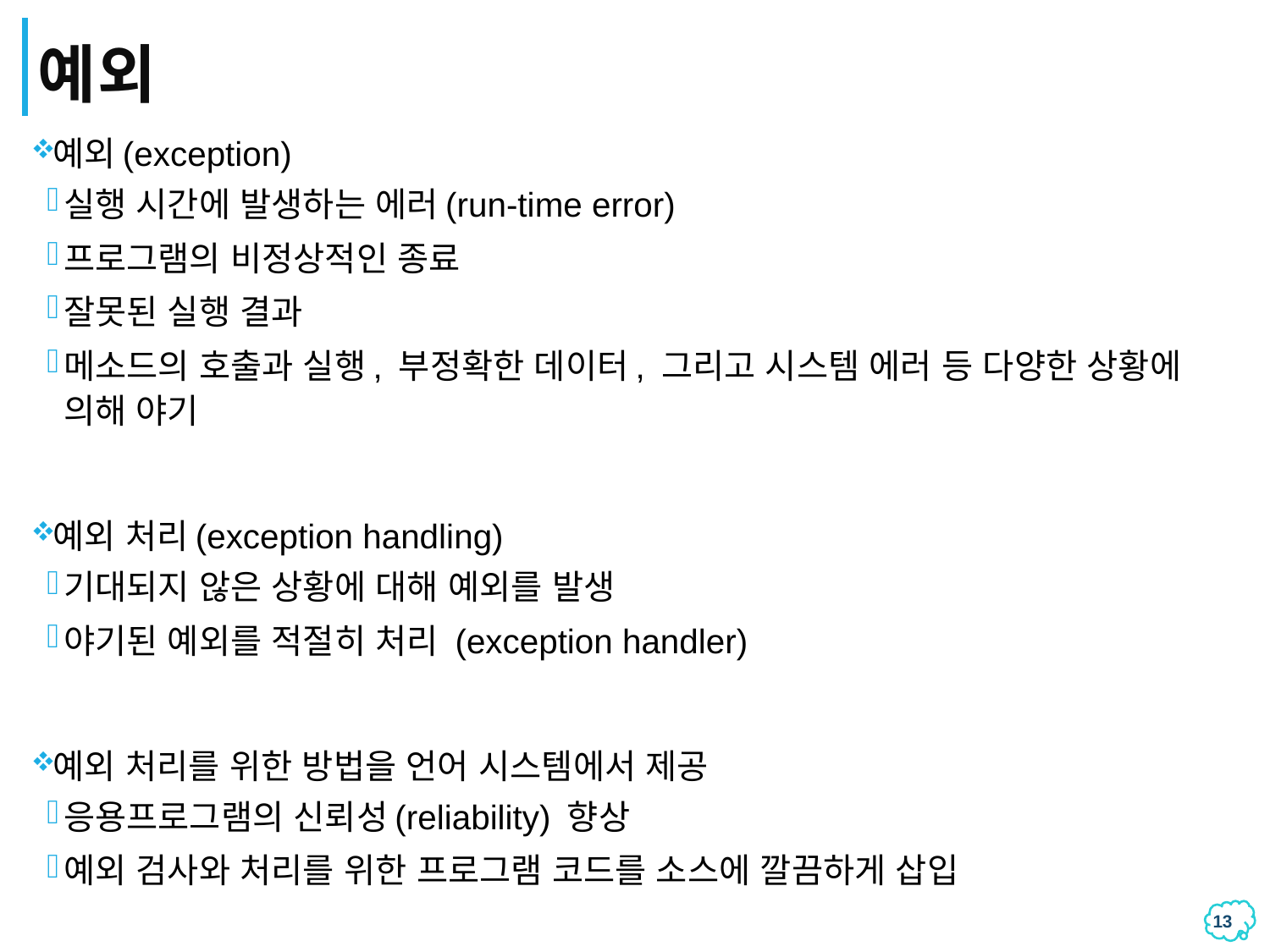

# 예외
예외(exception)
실행 시간에 발생하는 에러(run-time error)
프로그램의 비정상적인 종료
잘못된 실행 결과
메소드의 호출과 실행, 부정확한 데이터, 그리고 시스템 에러 등 다양한 상황에 의해 야기

예외 처리(exception handling)
기대되지 않은 상황에 대해 예외를 발생
야기된 예외를 적절히 처리 (exception handler)

예외 처리를 위한 방법을 언어 시스템에서 제공
응용프로그램의 신뢰성(reliability) 향상
예외 검사와 처리를 위한 프로그램 코드를 소스에 깔끔하게 삽입
13